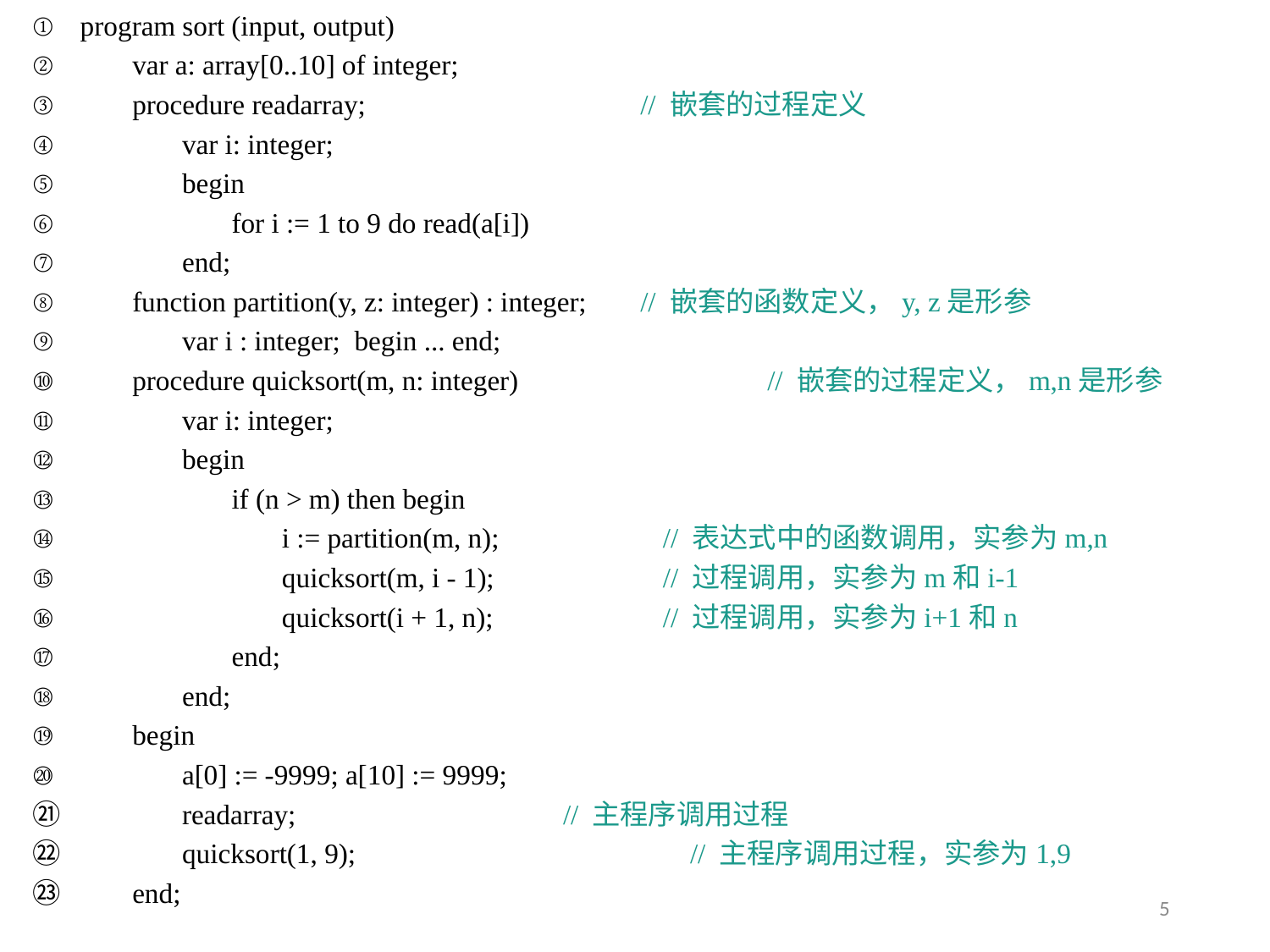

program sort (input, output)
var a: array[0..10] of integer;
procedure readarray;			// 嵌套的过程定义
var i: integer;
begin
for i := 1 to 9 do read(a[i])
end;
function partition(y, z: integer) : integer;	// 嵌套的函数定义，y, z是形参
var i : integer;  begin ... end;
procedure quicksort(m, n: integer)		// 嵌套的过程定义，m,n是形参
var i: integer;
begin
if (n > m) then begin
i := partition(m, n);		// 表达式中的函数调用，实参为m,n
quicksort(m, i - 1);		// 过程调用，实参为m和i-1
quicksort(i + 1, n);		// 过程调用，实参为i+1和n
end;
end;
begin
a[0] := -9999; a[10] := 9999;
readarray;			// 主程序调用过程
quicksort(1, 9);			// 主程序调用过程，实参为1,9
end;
5